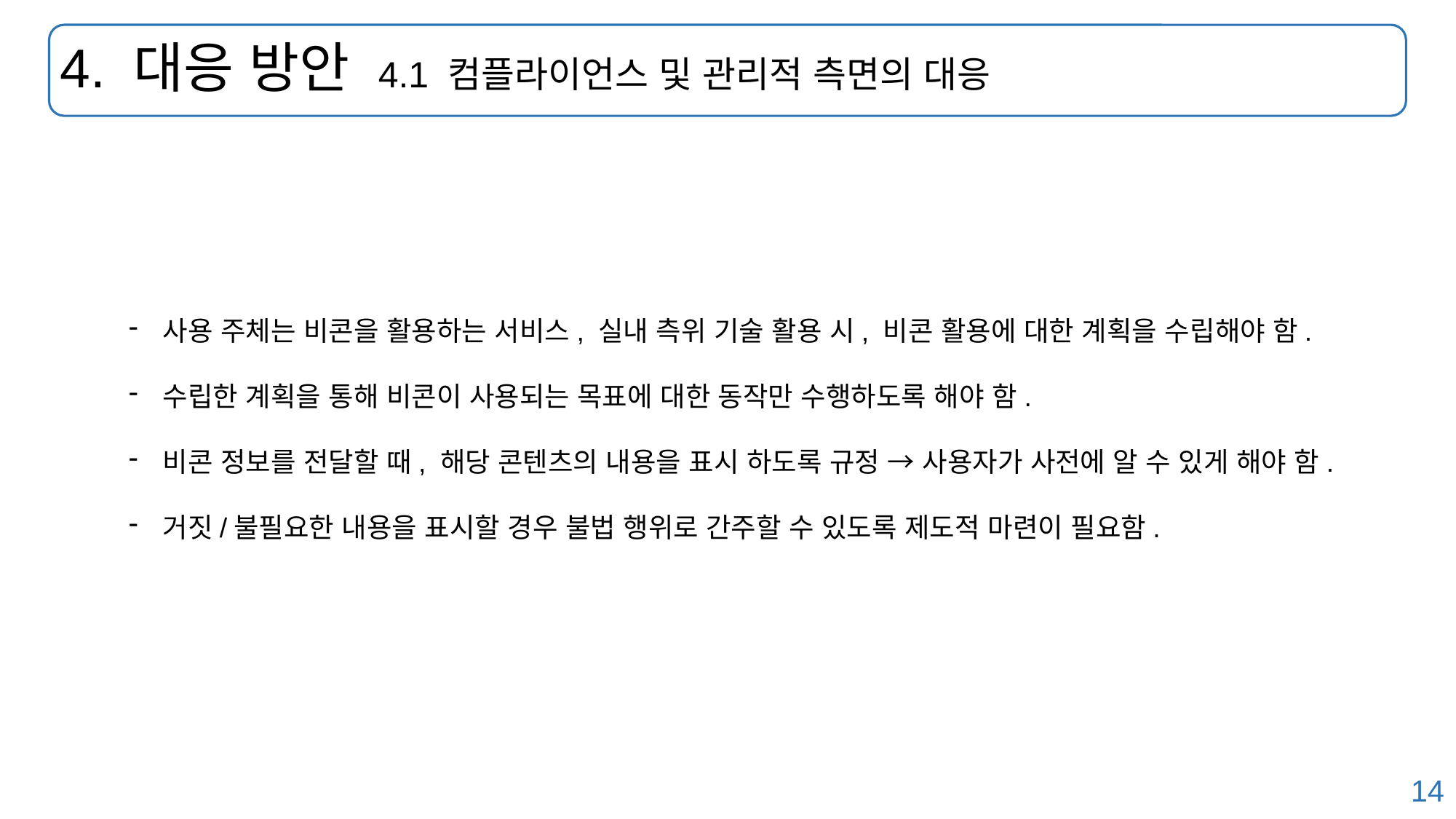

# 4. 대응 방안 4.1 컴플라이언스 및 관리적 측면의 대응
사용 주체는 비콘을 활용하는 서비스, 실내 측위 기술 활용 시, 비콘 활용에 대한 계획을 수립해야 함.
수립한 계획을 통해 비콘이 사용되는 목표에 대한 동작만 수행하도록 해야 함.
비콘 정보를 전달할 때, 해당 콘텐츠의 내용을 표시 하도록 규정 → 사용자가 사전에 알 수 있게 해야 함.
거짓/불필요한 내용을 표시할 경우 불법 행위로 간주할 수 있도록 제도적 마련이 필요함.